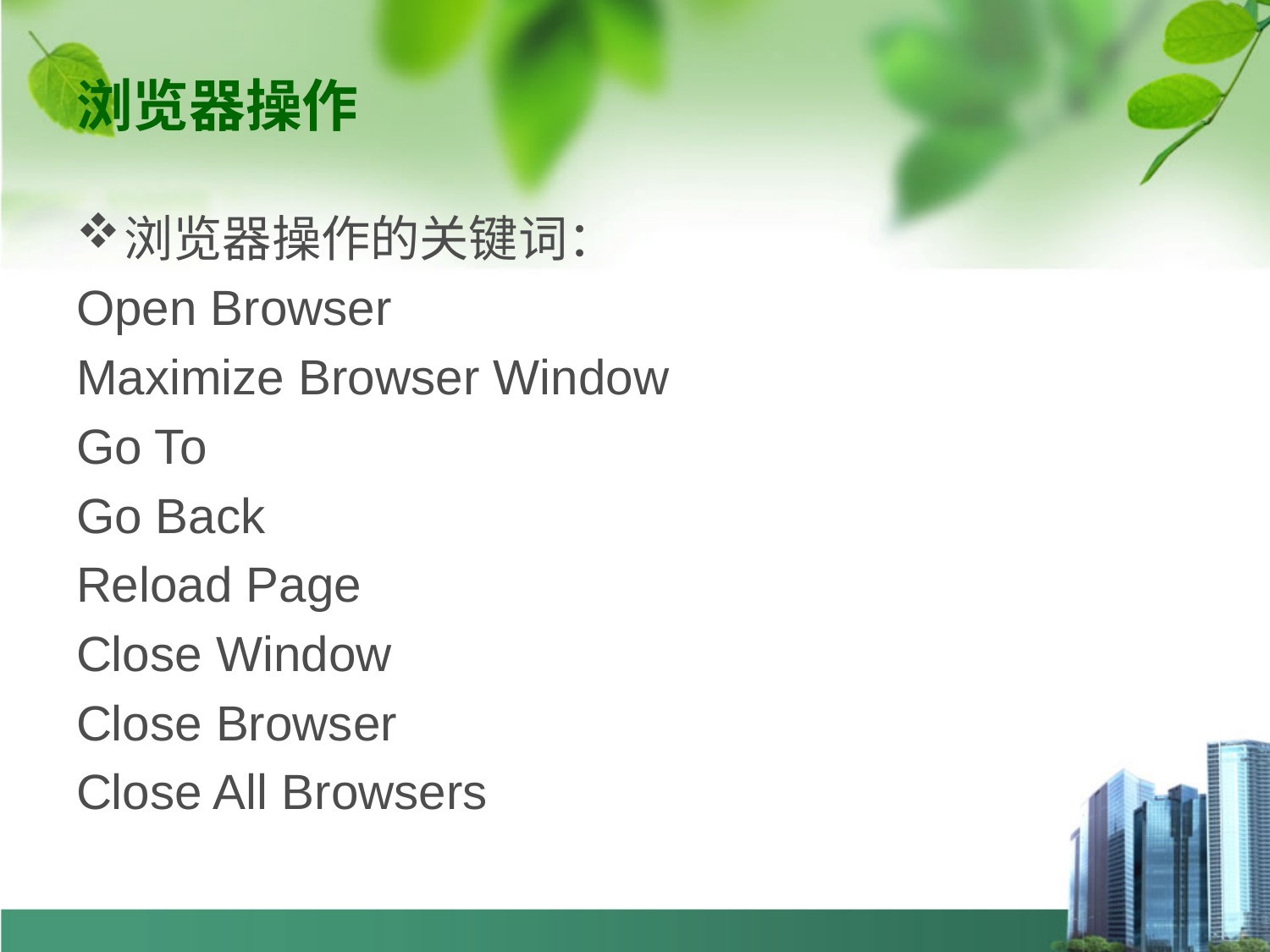

# 浏览器操作
浏览器操作的关键词：
Open Browser
Maximize Browser Window
Go To
Go Back
Reload Page
Close Window
Close Browser
Close All Browsers